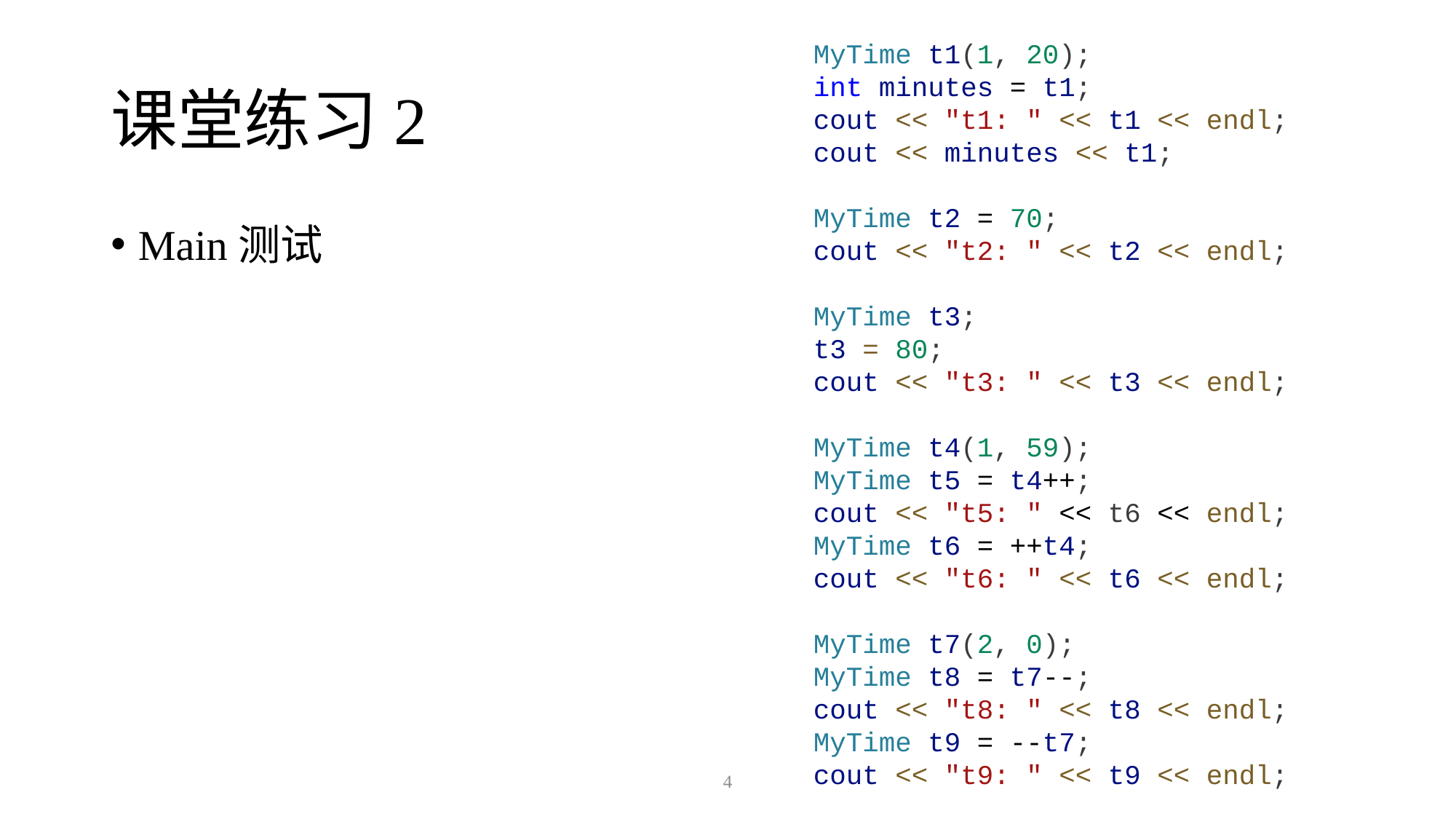

MyTime t1(1, 20);
    int minutes = t1;
    cout << "t1: " << t1 << endl;
    cout << minutes << t1;
    MyTime t2 = 70;
    cout << "t2: " << t2 << endl;
    MyTime t3;
    t3 = 80;
    cout << "t3: " << t3 << endl;
    MyTime t4(1, 59);
    MyTime t5 = t4++;
    cout << "t5: " << t6 << endl;
    MyTime t6 = ++t4;
    cout << "t6: " << t6 << endl;
    MyTime t7(2, 0);
    MyTime t8 = t7--;
    cout << "t8: " << t8 << endl;
    MyTime t9 = --t7;
    cout << "t9: " << t9 << endl;
# 课堂练习2
Main测试

4